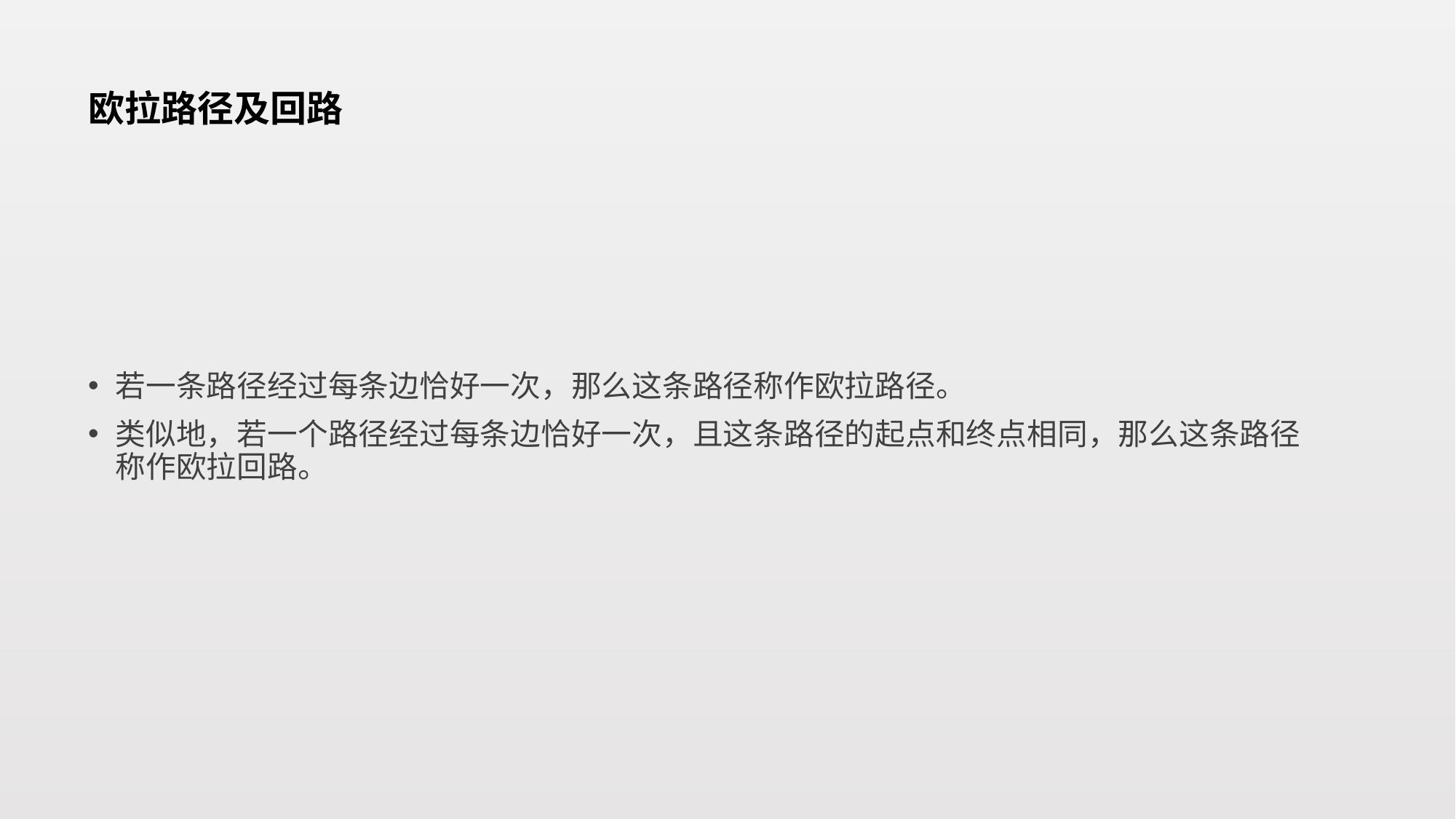

# 欧拉路径及回路

若一条路径经过每条边恰好一次，那么这条路径称作欧拉路径。
类似地，若一个路径经过每条边恰好一次，且这条路径的起点和终点相同，那么这条路径称作欧拉回路。